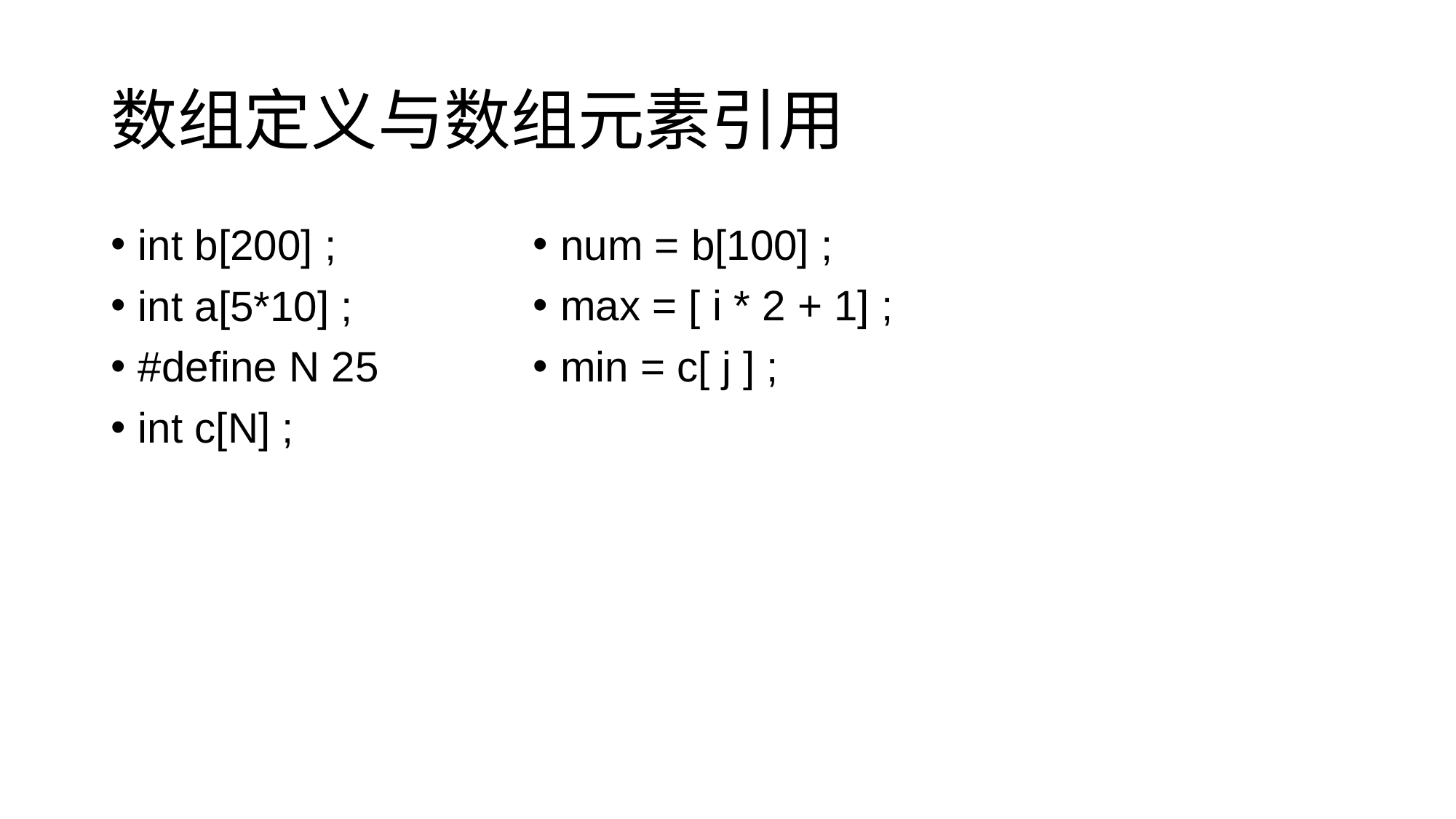

# 数组定义与数组元素引用
int b[200] ;
int a[5*10] ;
#define N 25
int c[N] ;
num = b[100] ;
max = [ i * 2 + 1] ;
min = c[ j ] ;